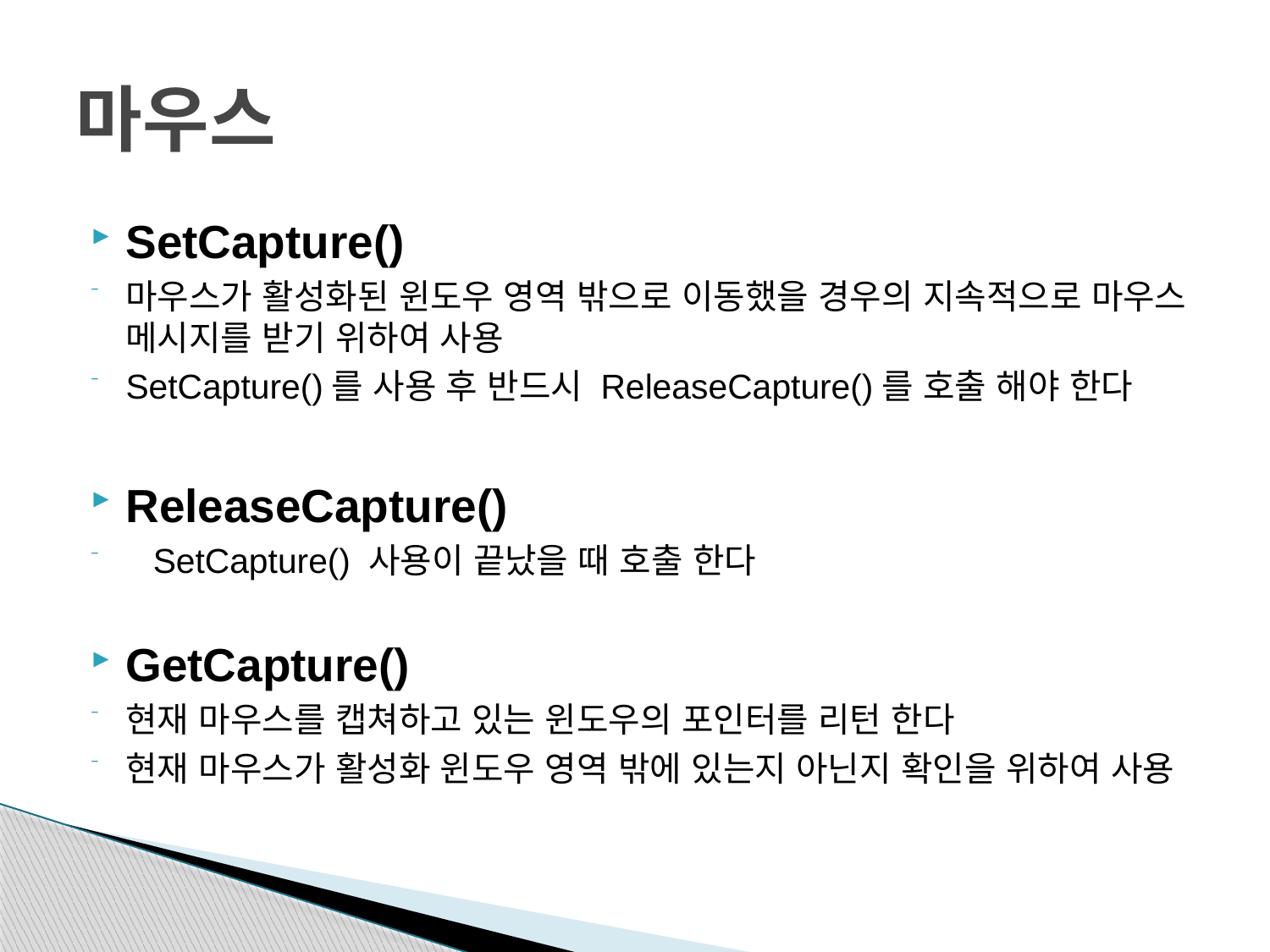

# 마우스
SetCapture()
마우스가 활성화된 윈도우 영역 밖으로 이동했을 경우의 지속적으로 마우스 메시지를 받기 위하여 사용
SetCapture()를 사용 후 반드시 ReleaseCapture()를 호출 해야 한다

ReleaseCapture()
SetCapture() 사용이 끝났을 때 호출 한다

GetCapture()
현재 마우스를 캡쳐하고 있는 윈도우의 포인터를 리턴 한다
현재 마우스가 활성화 윈도우 영역 밖에 있는지 아닌지 확인을 위하여 사용